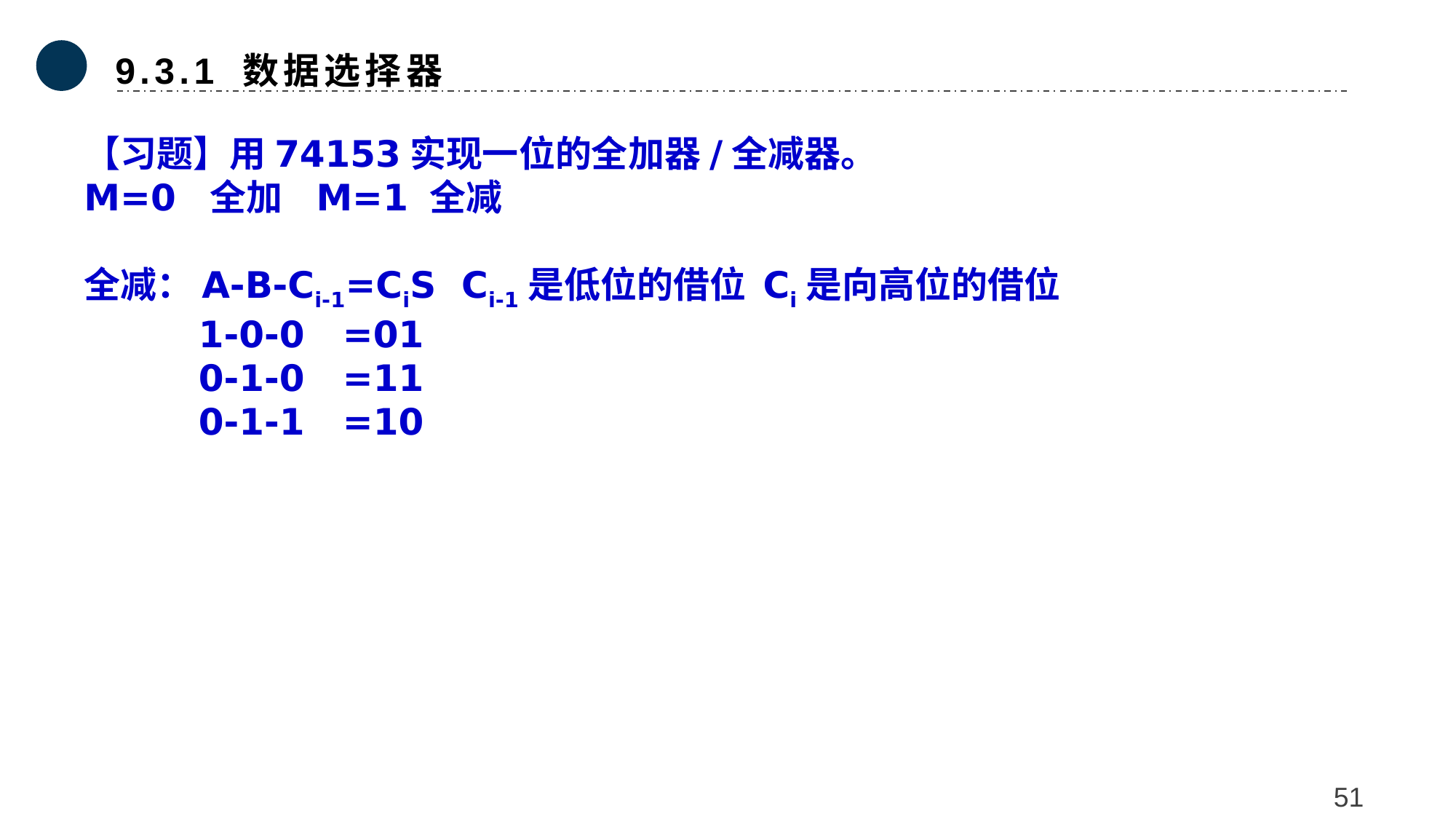

9.3.1 数据选择器

【习题】用74153实现一位的全加器/全减器。
M=0  全加   M=1 全减

全减：A-B-Ci-1=CiS  Ci-1是低位的借位 Ci是向高位的借位
         1-0-0   =01
         0-1-0   =11
         0-1-1   =10